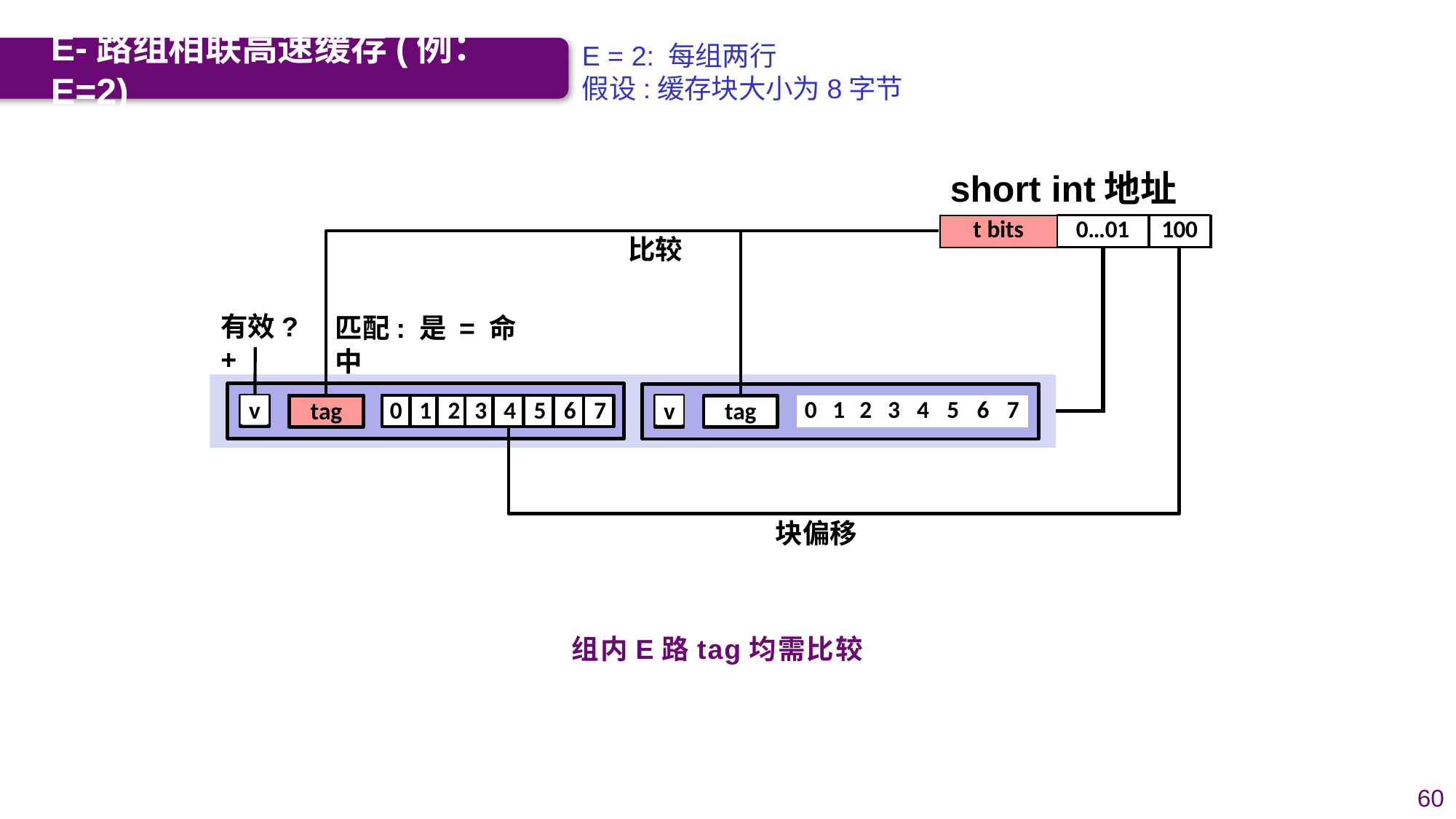

E-路组相联高速缓存(例：E=2)
E = 2: 每组两行
假设:缓存块大小为8字节
short int地址

| t bits | 0…01 |  | 100 |
| --- | --- | --- | --- |
|  |  |  |  |

比较

有效? +
匹配: 是 = 命中

0	1   2	3	4	5	6	7
tag

v

tag

tag

v

| 0 | 1 | 2 | 3 | 4 | 5 | 6 | 7 |
| --- | --- | --- | --- | --- | --- | --- | --- |
块偏移
组内E路tag均需比较
60